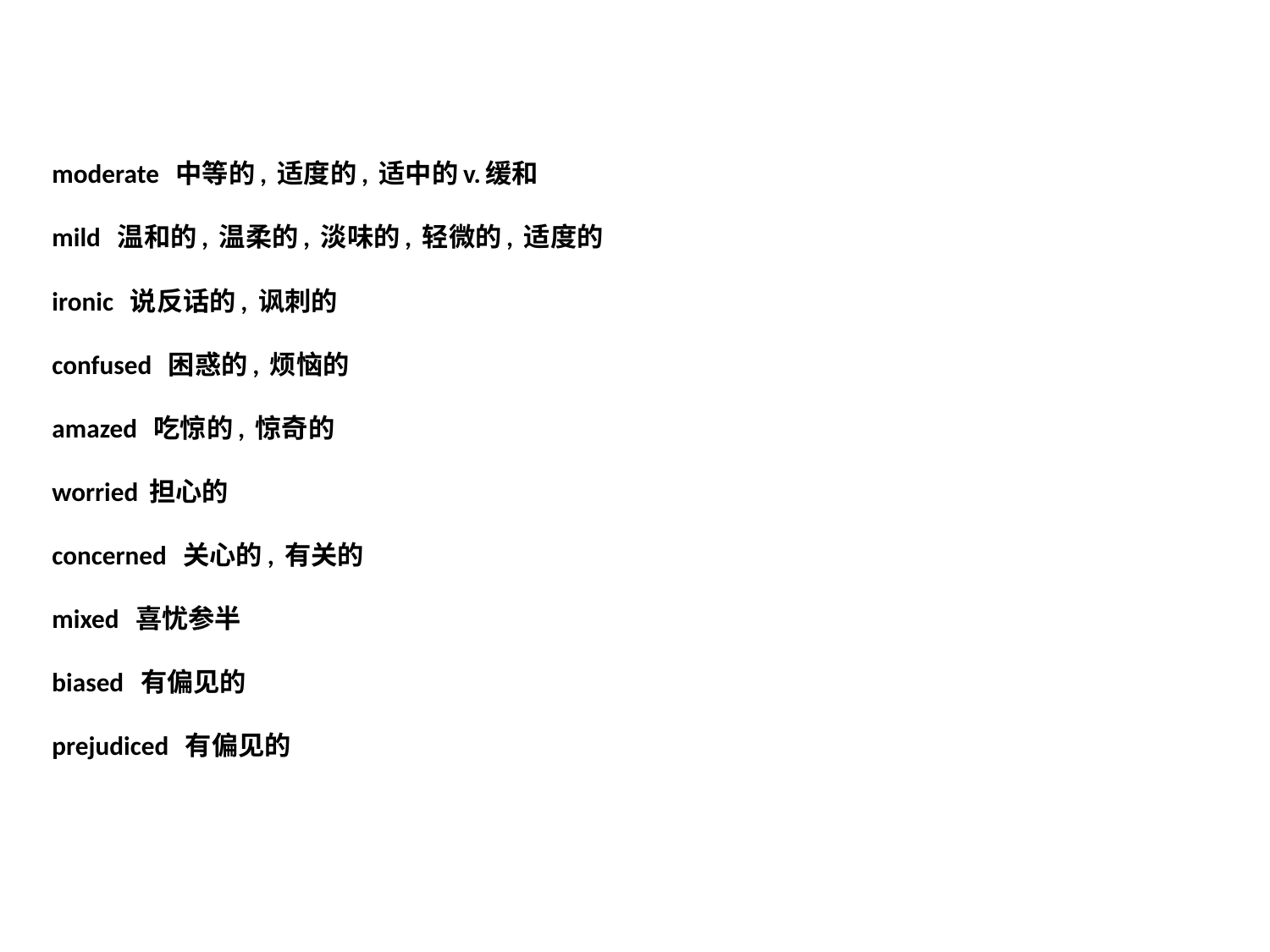

# moderate  中等的, 适度的, 适中的v.缓和 mild  温和的, 温柔的, 淡味的, 轻微的, 适度的 ironic  说反话的, 讽刺的 confused  困惑的, 烦恼的 amazed  吃惊的, 惊奇的 worried 担心的 concerned  关心的, 有关的 mixed  喜忧参半 biased  有偏见的 prejudiced  有偏见的